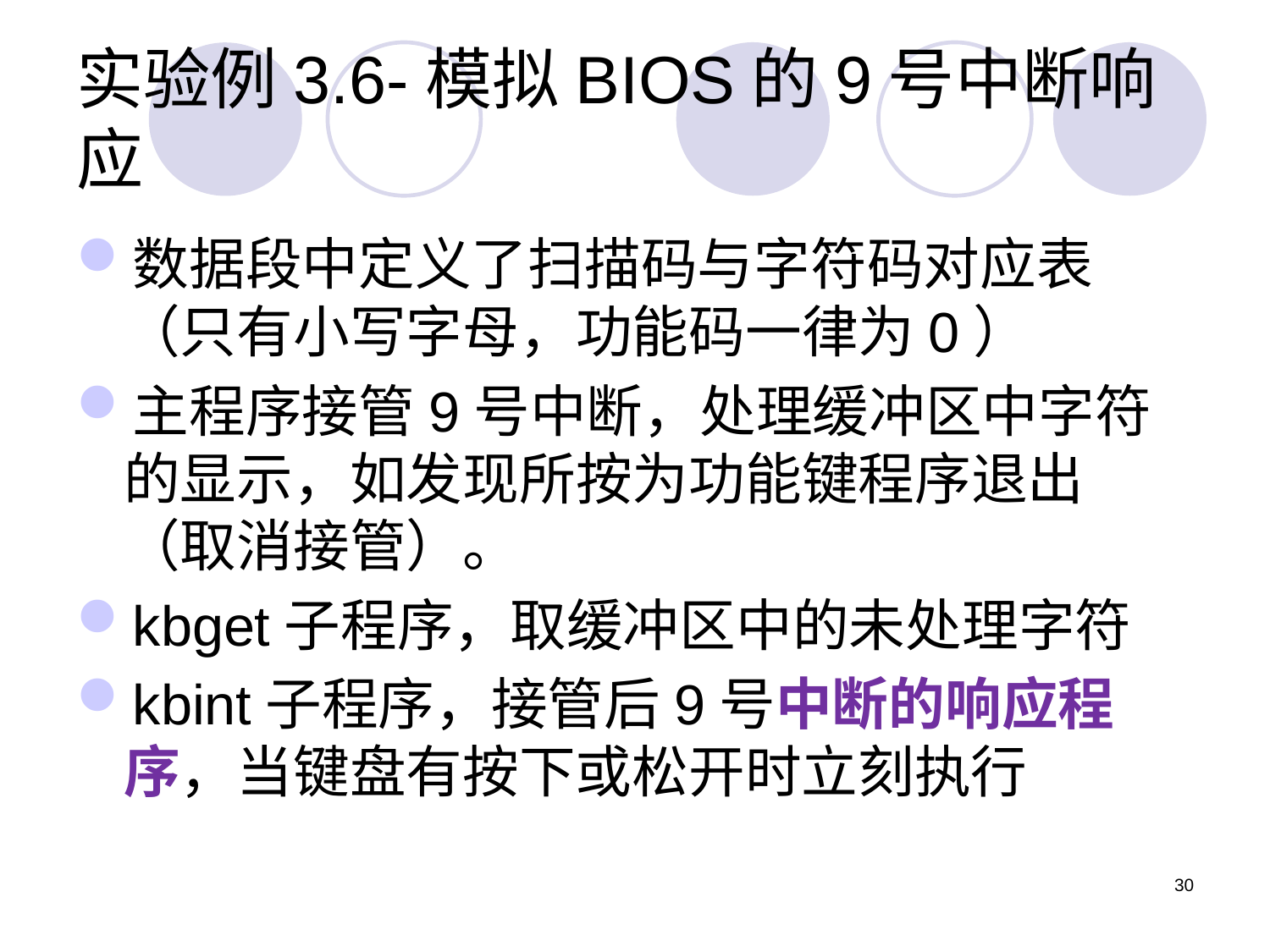

# 实验例3.6-模拟BIOS的9号中断响应
数据段中定义了扫描码与字符码对应表（只有小写字母，功能码一律为0）
主程序接管9号中断，处理缓冲区中字符的显示，如发现所按为功能键程序退出（取消接管）。
kbget子程序，取缓冲区中的未处理字符
kbint子程序，接管后9号中断的响应程序，当键盘有按下或松开时立刻执行
30